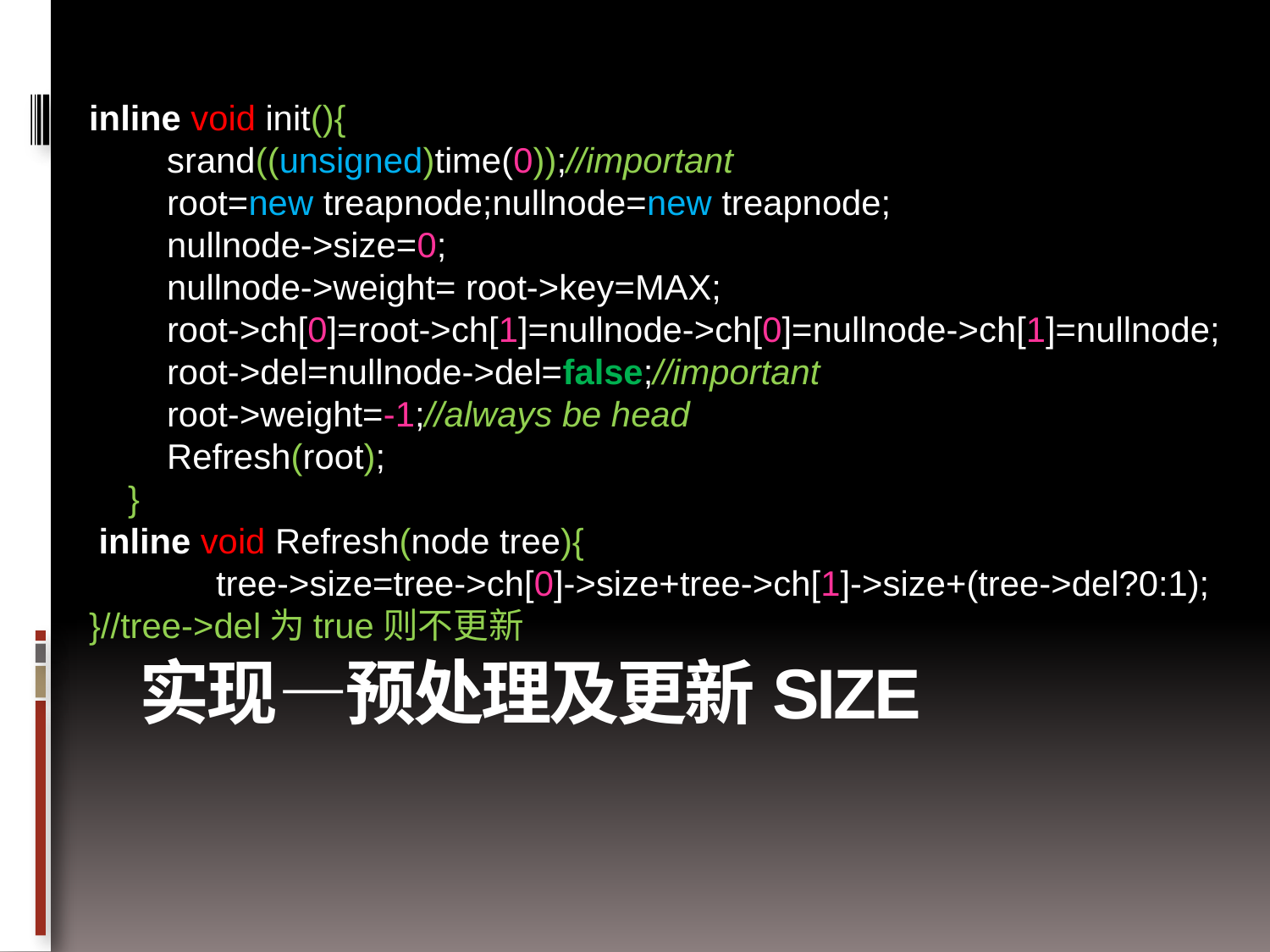

inline void init(){
        srand((unsigned)time(0));//important
        root=new treapnode;nullnode=new treapnode;
        nullnode->size=0;
        nullnode->weight= root->key=MAX;
        root->ch[0]=root->ch[1]=nullnode->ch[0]=nullnode->ch[1]=nullnode;
        root->del=nullnode->del=false;//important
        root->weight=-1;//always be head
        Refresh(root);
    }
 inline void Refresh(node tree){
	tree->size=tree->ch[0]->size+tree->ch[1]->size+(tree->del?0:1);
}//tree->del为true则不更新

# 实现—预处理及更新size